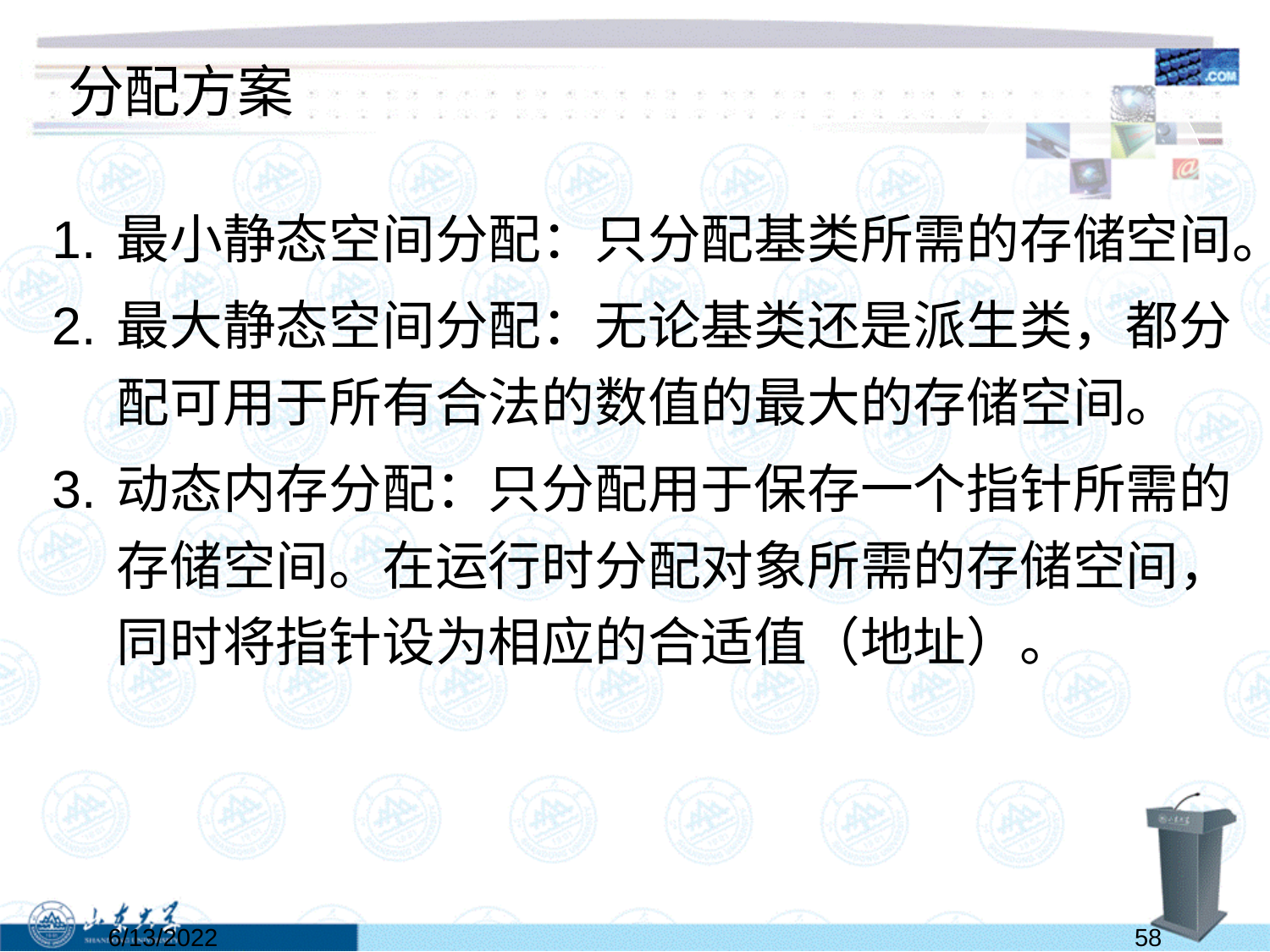

# 分配方案
最小静态空间分配：只分配基类所需的存储空间。
最大静态空间分配：无论基类还是派生类，都分配可用于所有合法的数值的最大的存储空间。
动态内存分配：只分配用于保存一个指针所需的存储空间。在运行时分配对象所需的存储空间，同时将指针设为相应的合适值（地址）。
6/13/2022
58